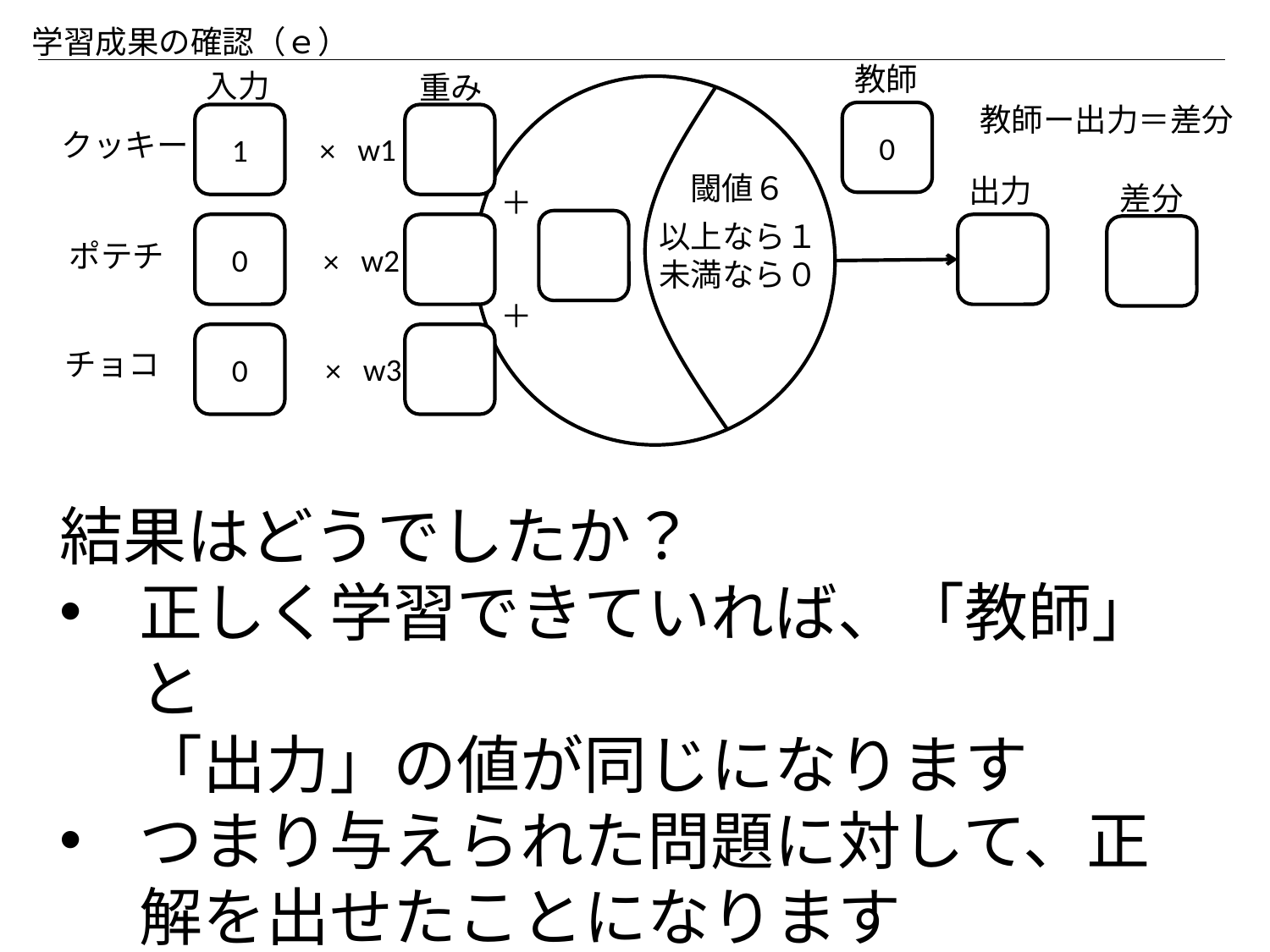

学習成果の確認（ｅ）
教師
入力
重み

教師ー出力＝差分
0
1

クッキー
w1
×
閾値６
出力
差分
＋
以上なら１
未満なら０

0

ポテチ
w2
×
＋
0

チョコ
w3
×
結果はどうでしたか？
正しく学習できていれば、「教師」と
「出力」の値が同じになります
つまり与えられた問題に対して、正解を出せたことになります